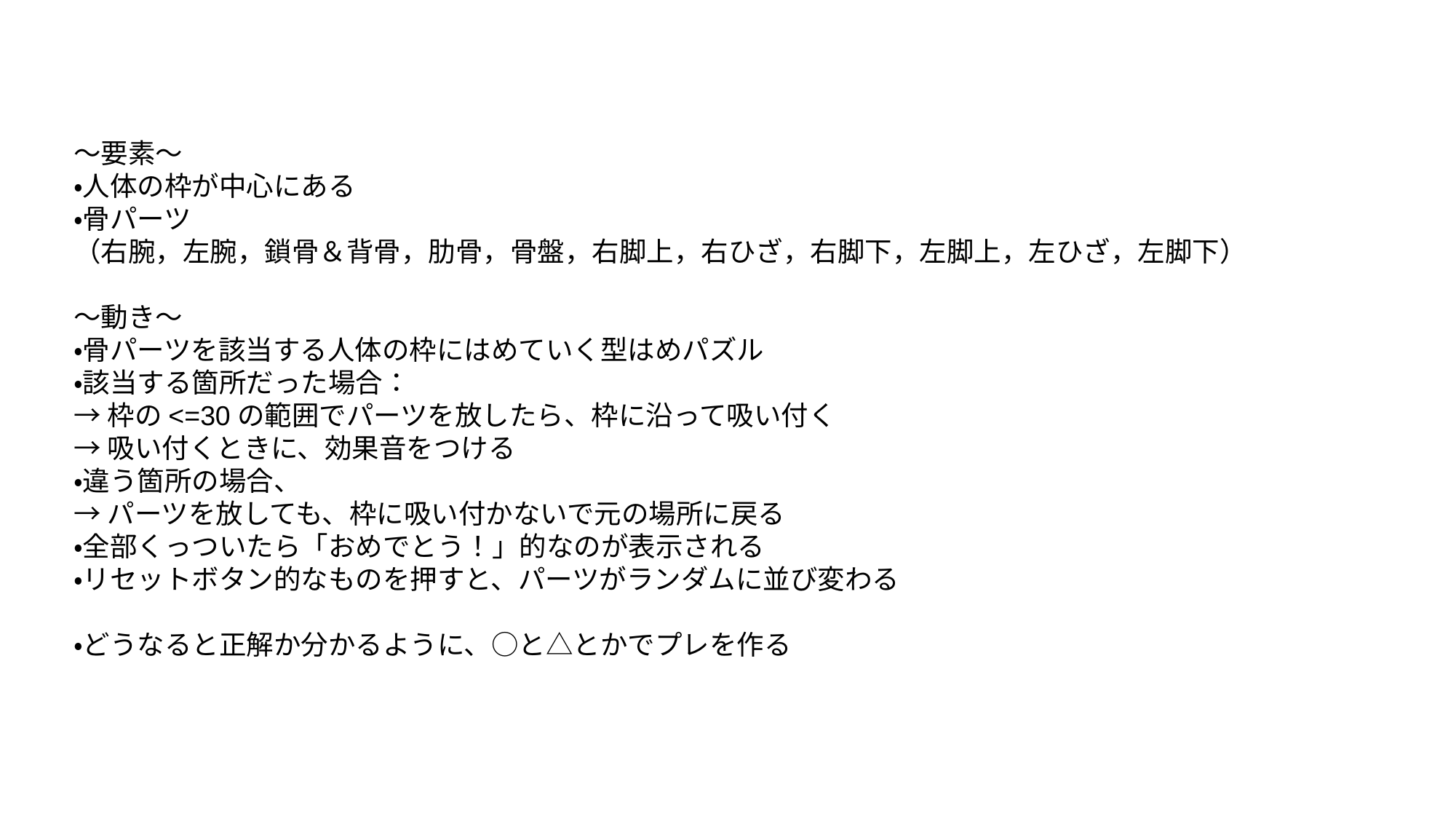

～要素～
・人体の枠が中心にある
・骨パーツ
（右腕，左腕，鎖骨＆背骨，肋骨，骨盤，右脚上，右ひざ，右脚下，左脚上，左ひざ，左脚下）

～動き～
・骨パーツを該当する人体の枠にはめていく型はめパズル
・該当する箇所だった場合：
→枠の<=30の範囲でパーツを放したら、枠に沿って吸い付く
→吸い付くときに、効果音をつける
・違う箇所の場合、
→パーツを放しても、枠に吸い付かないで元の場所に戻る
・全部くっついたら「おめでとう！」的なのが表示される
・リセットボタン的なものを押すと、パーツがランダムに並び変わる

・どうなると正解か分かるように、○と△とかでプレを作る